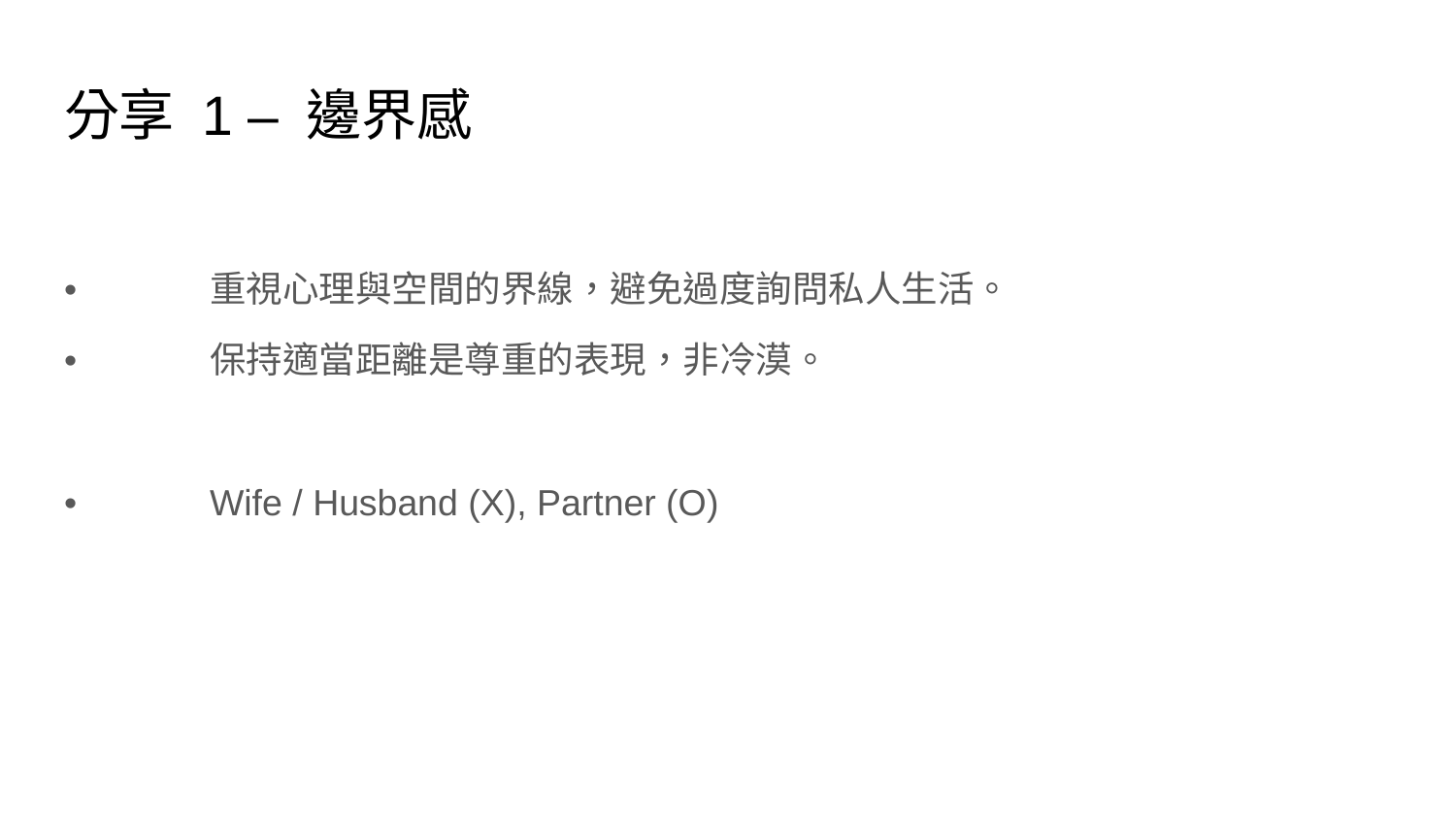

# 分享 1 – 邊界感

•	重視心理與空間的界線，避免過度詢問私人生活。
•	保持適當距離是尊重的表現，非冷漠。

•	Wife / Husband (X), Partner (O)